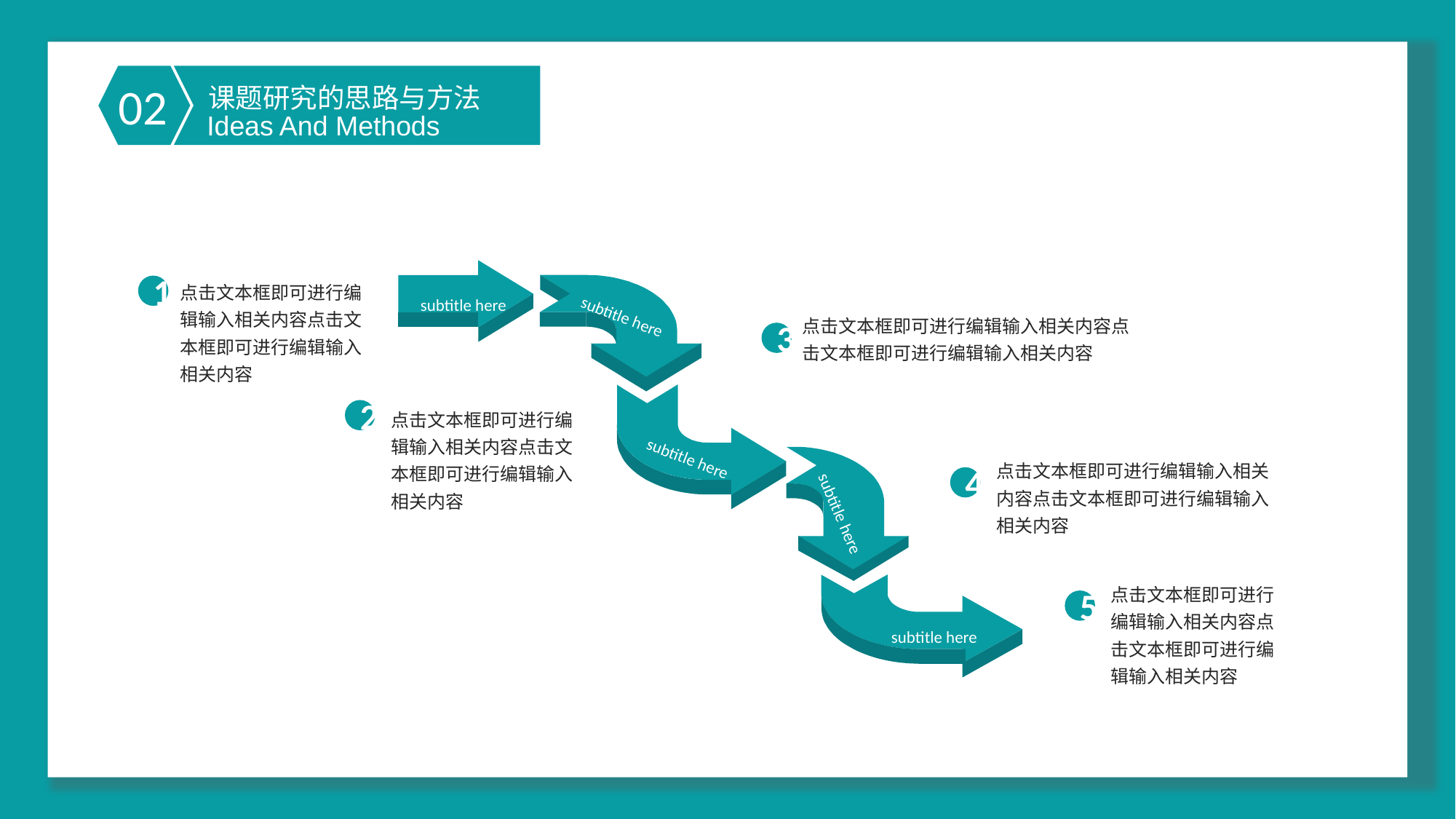

课题研究的思路与方法

02
Ideas And Methods

点击文本框即可进行编辑输入相关内容点击文本框即可进行编辑输入相关内容

1
subtitle here
subtitle here

点击文本框即可进行编辑输入相关内容点击文本框即可进行编辑输入相关内容

3

点击文本框即可进行编辑输入相关内容点击文本框即可进行编辑输入相关内容
2

subtitle here

点击文本框即可进行编辑输入相关内容点击文本框即可进行编辑输入相关内容

4

subtitle here

点击文本框即可进行编辑输入相关内容点击文本框即可进行编辑输入相关内容

5

subtitle here